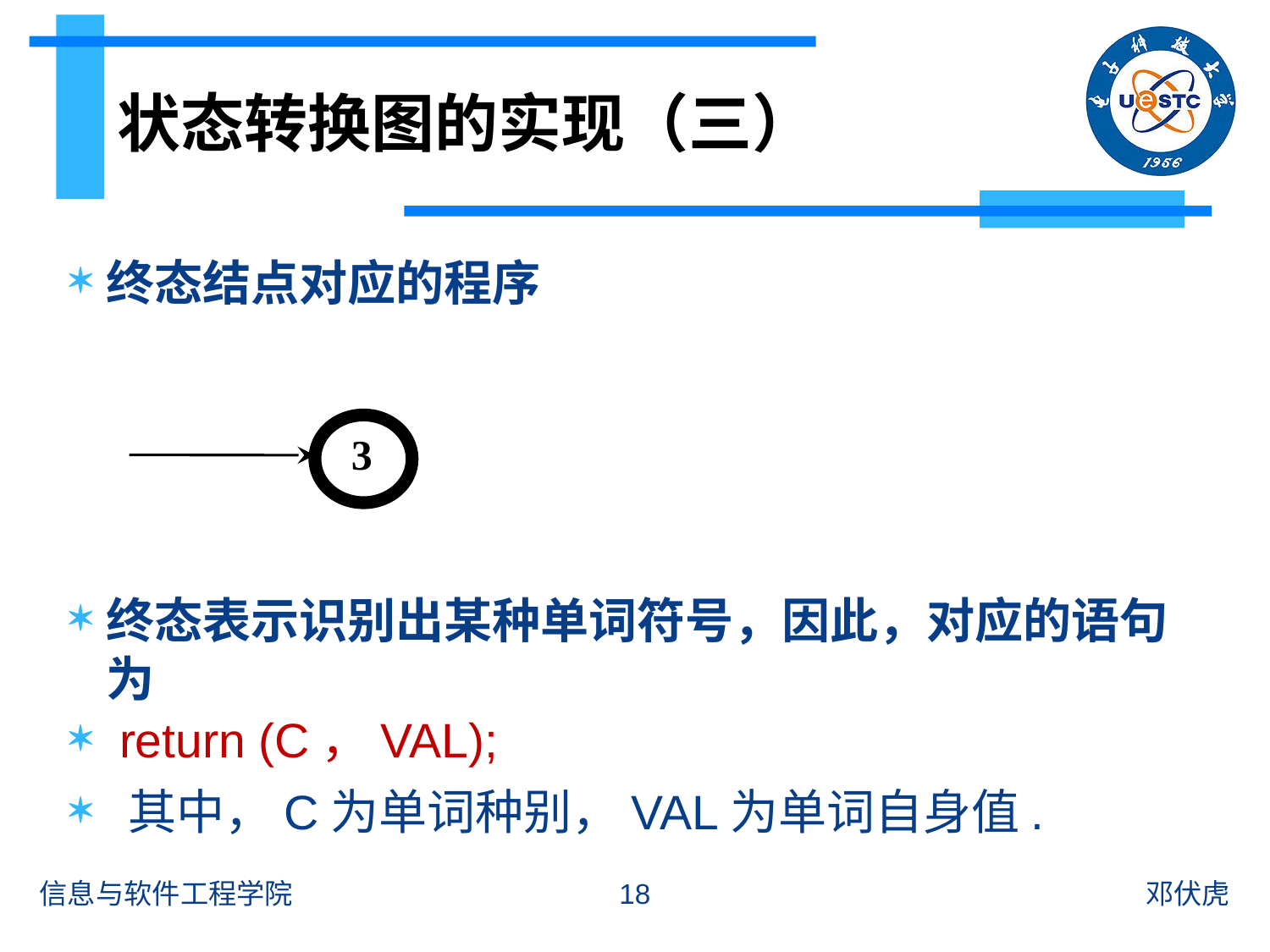

# 状态转换图的实现（三）
终态结点对应的程序

终态表示识别出某种单词符号，因此，对应的语句为
 return (C，VAL);
 其中，C为单词种别，VAL为单词自身值.
3

18
信息与软件工程学院
邓伏虎